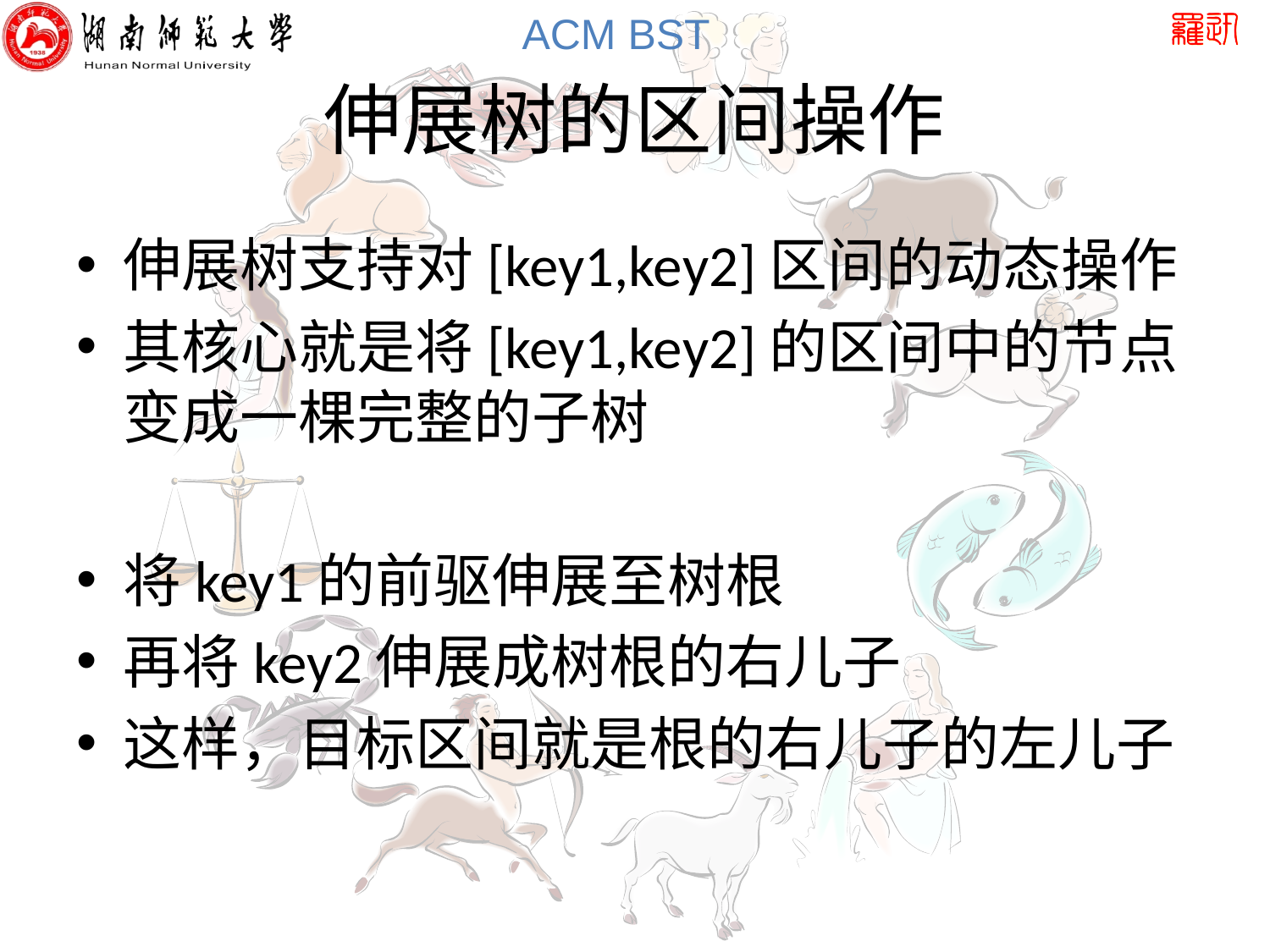

# 伸展树的区间操作
伸展树支持对[key1,key2]区间的动态操作
其核心就是将[key1,key2]的区间中的节点变成一棵完整的子树

将key1的前驱伸展至树根
再将key2伸展成树根的右儿子
这样，目标区间就是根的右儿子的左儿子